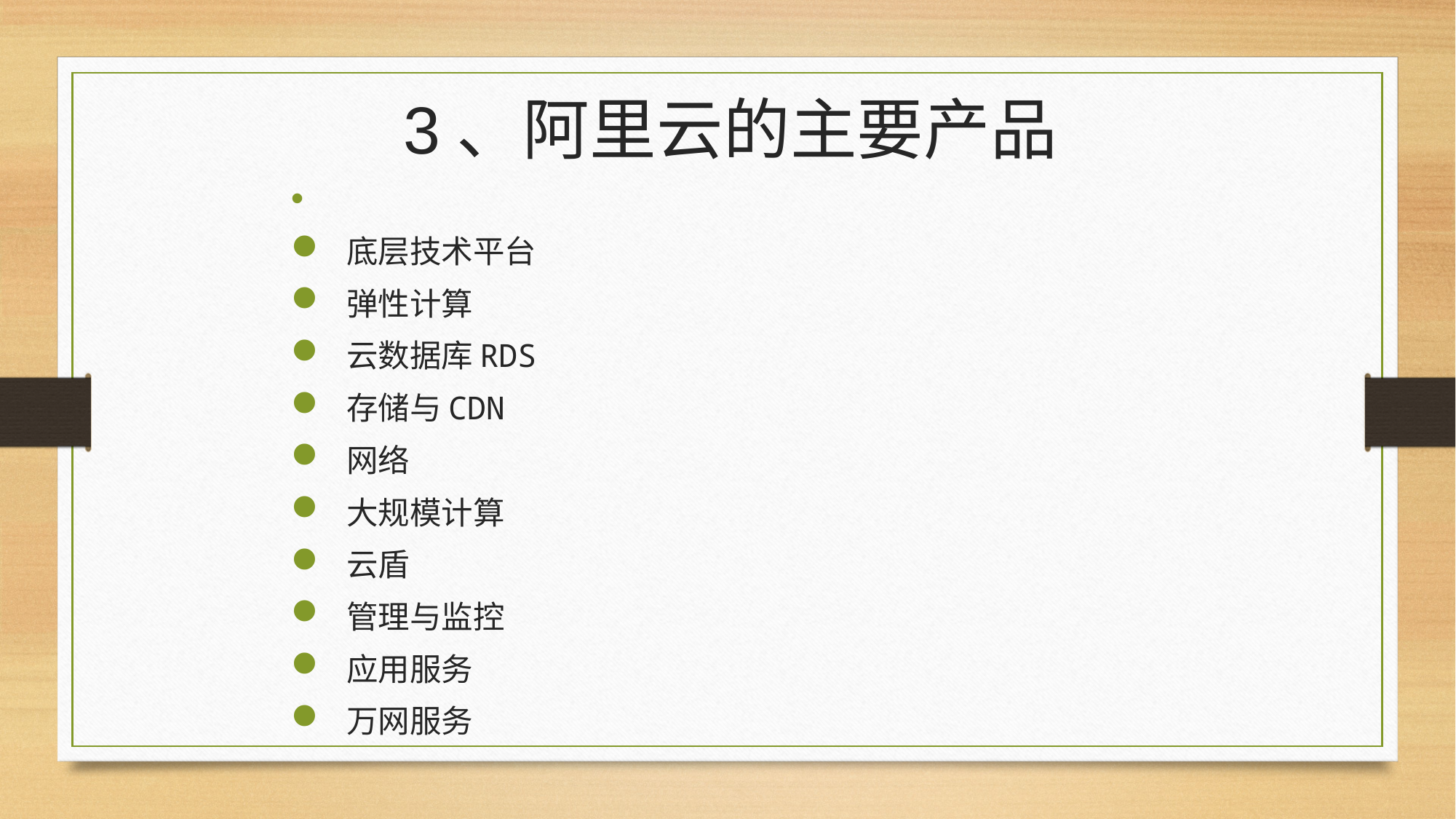

# 3、阿里云的主要产品

  底层技术平台
  弹性计算
  云数据库RDS
  存储与CDN
  网络
  大规模计算
  云盾
  管理与监控
  应用服务
  万网服务